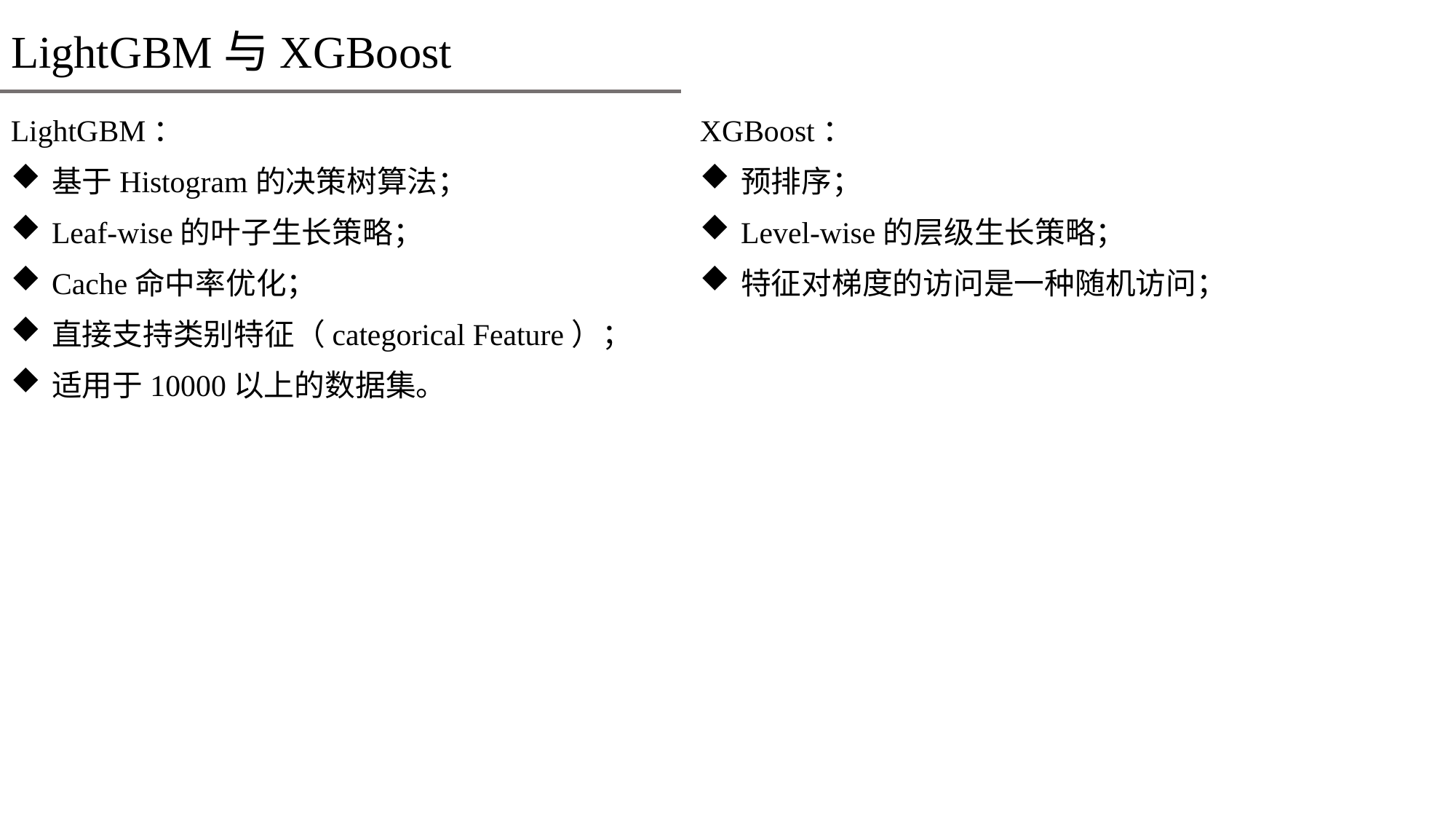

# LightGBM与XGBoost
LightGBM：
基于Histogram的决策树算法；
Leaf-wise的叶子生长策略；
Cache命中率优化；
直接支持类别特征（categorical Feature）；
适用于10000以上的数据集。
XGBoost：
预排序；
Level-wise的层级生长策略；
特征对梯度的访问是一种随机访问；